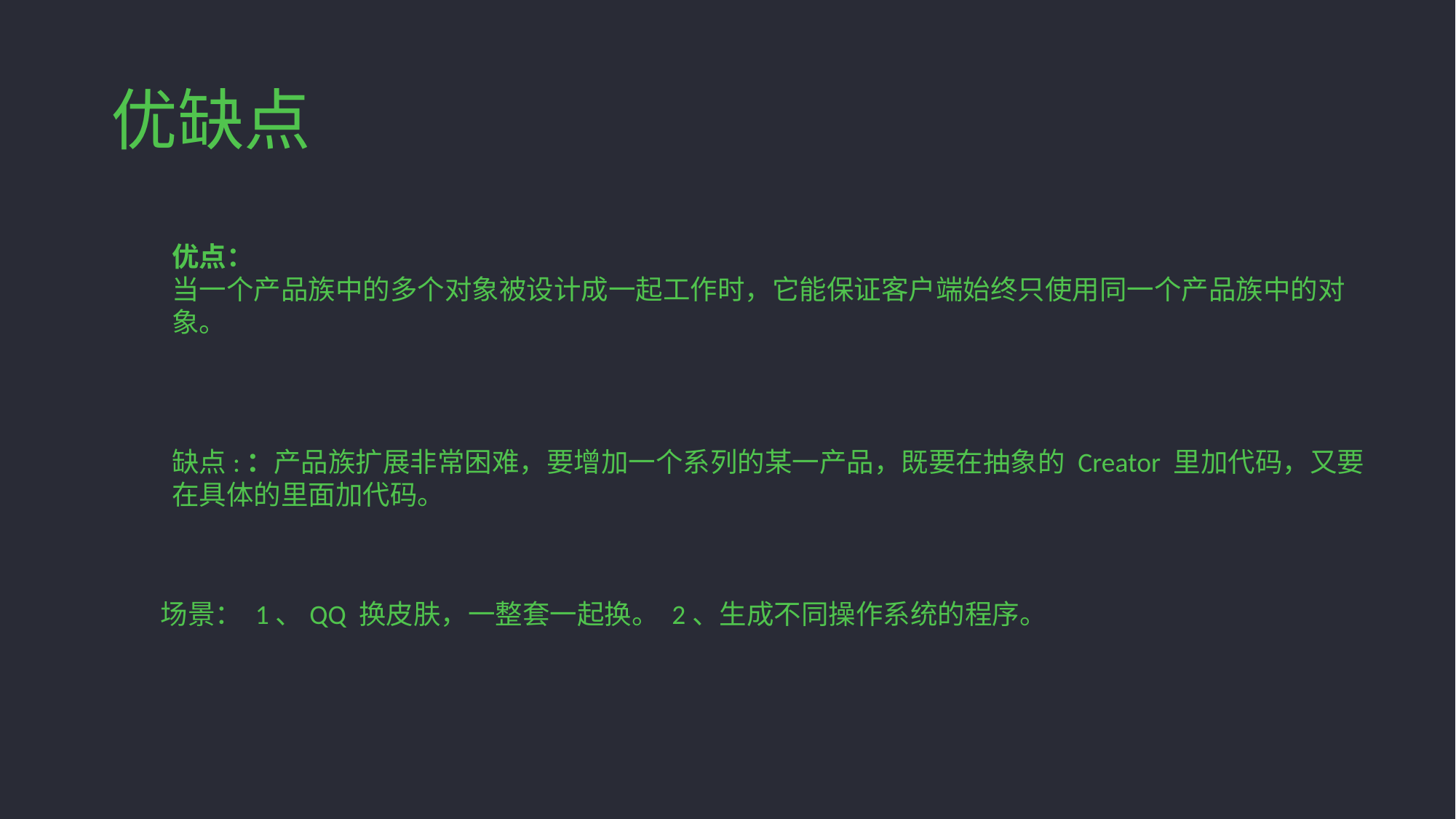

# 优缺点
优点：
当一个产品族中的多个对象被设计成一起工作时，它能保证客户端始终只使用同一个产品族中的对象。
缺点:：产品族扩展非常困难，要增加一个系列的某一产品，既要在抽象的 Creator 里加代码，又要在具体的里面加代码。
场景： 1、QQ 换皮肤，一整套一起换。 2、生成不同操作系统的程序。